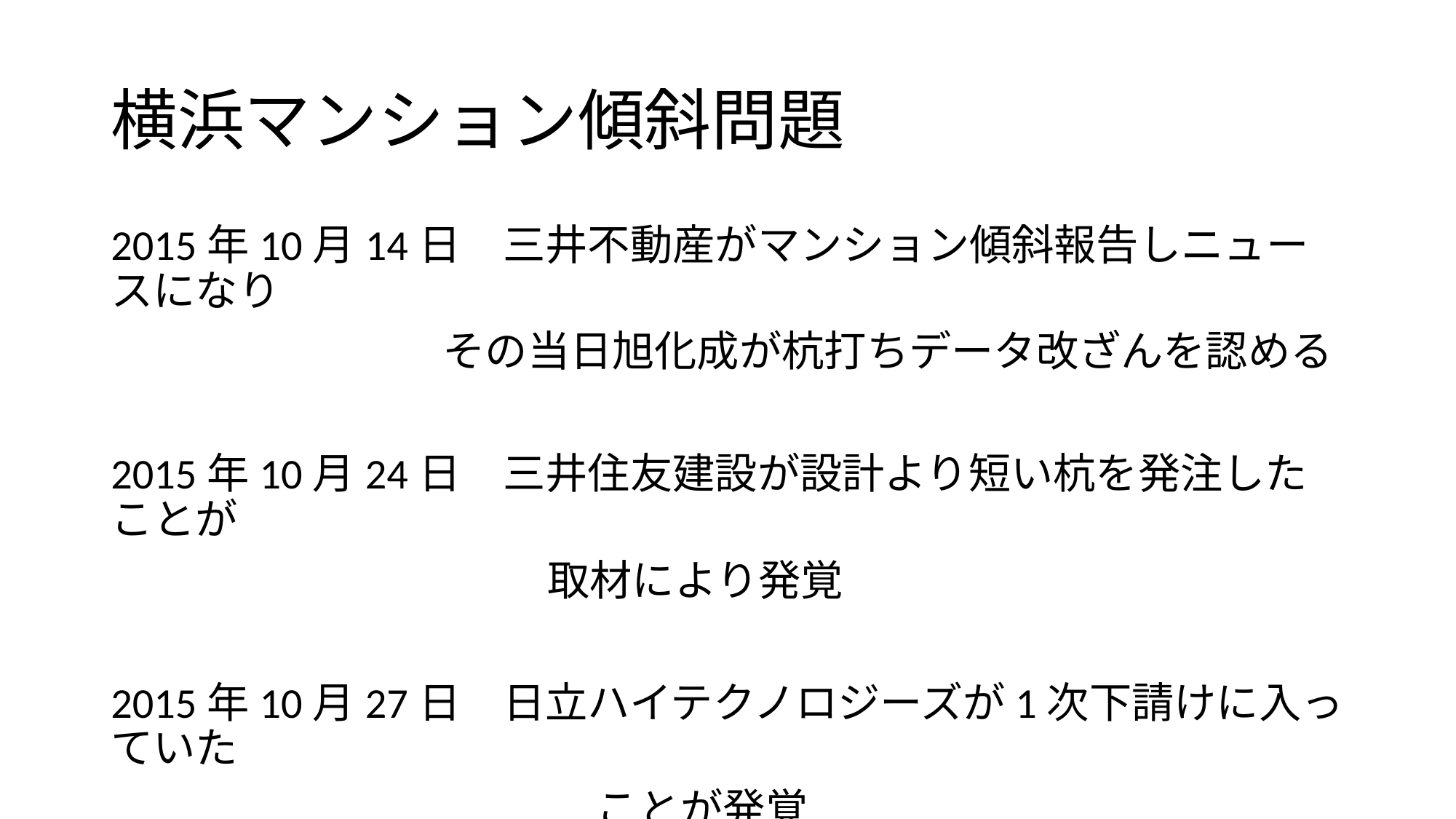

# 横浜マンション傾斜問題
2015年10月14日　三井不動産がマンション傾斜報告しニュースになり
                                  その当日旭化成が杭打ちデータ改ざんを認める

2015年10月24日　三井住友建設が設計より短い杭を発注したことが
　　　　　　　　　　	取材により発覚

2015年10月27日　日立ハイテクノロジーズが1次下請けに入っていた
　　　　　　　　　　  　ことが発覚